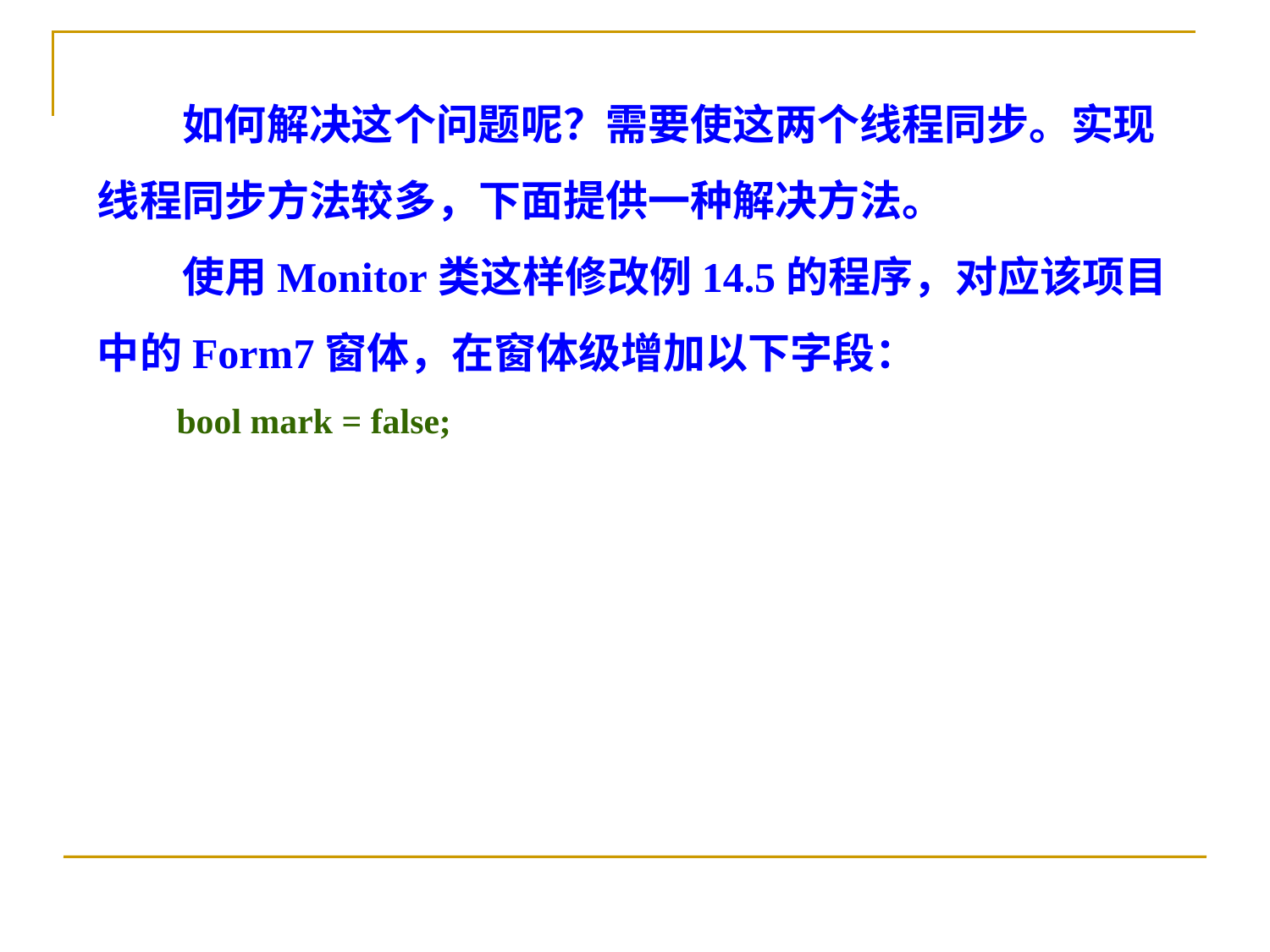

如何解决这个问题呢？需要使这两个线程同步。实现线程同步方法较多，下面提供一种解决方法。
　　使用Monitor类这样修改例14.5的程序，对应该项目中的Form7窗体，在窗体级增加以下字段：
　　bool mark = false;